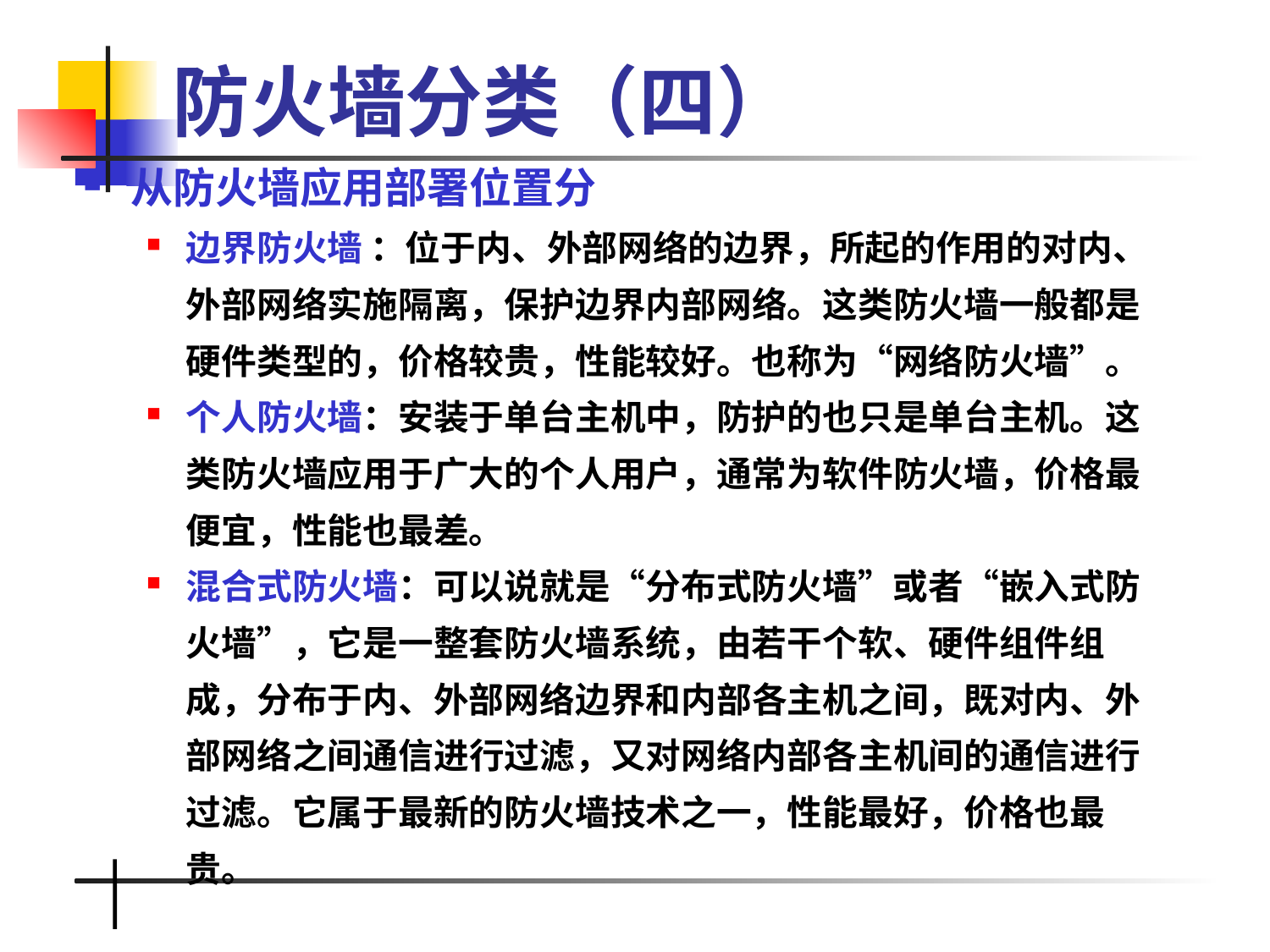

# 防火墙分类（四）
从防火墙应用部署位置分
边界防火墙 ：位于内、外部网络的边界，所起的作用的对内、外部网络实施隔离，保护边界内部网络。这类防火墙一般都是硬件类型的，价格较贵，性能较好。也称为“网络防火墙”。
个人防火墙：安装于单台主机中，防护的也只是单台主机。这类防火墙应用于广大的个人用户，通常为软件防火墙，价格最便宜，性能也最差。
混合式防火墙：可以说就是“分布式防火墙”或者“嵌入式防火墙”，它是一整套防火墙系统，由若干个软、硬件组件组成，分布于内、外部网络边界和内部各主机之间，既对内、外部网络之间通信进行过滤，又对网络内部各主机间的通信进行过滤。它属于最新的防火墙技术之一，性能最好，价格也最贵。